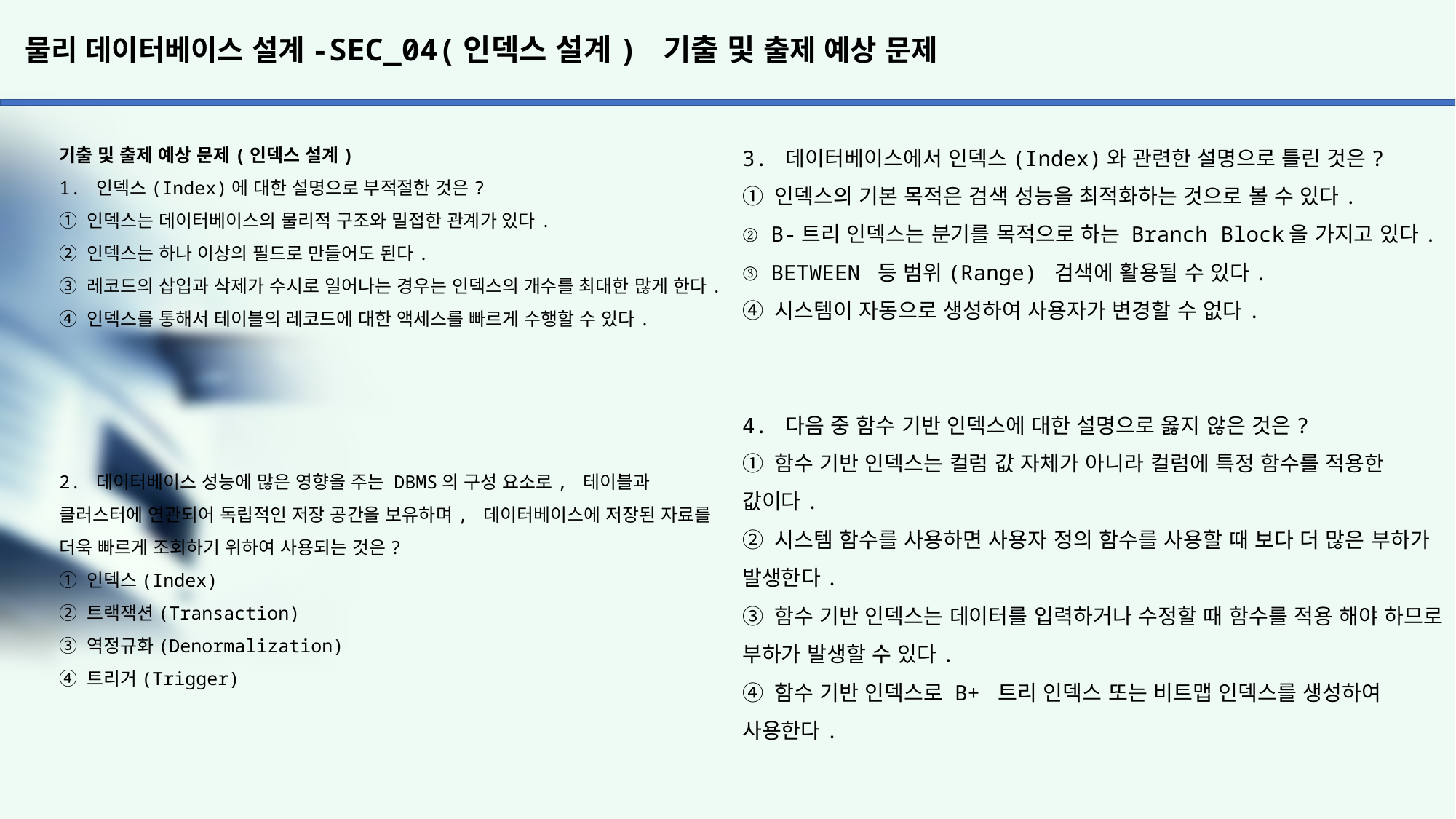

# 물리 데이터베이스 설계-SEC_04(인덱스 설계) 기출 및 출제 예상 문제
3. 데이터베이스에서 인덱스(Index)와 관련한 설명으로 틀린 것은?
① 인덱스의 기본 목적은 검색 성능을 최적화하는 것으로 볼 수 있다.
② B-트리 인덱스는 분기를 목적으로 하는 Branch Block을 가지고 있다.
③ BETWEEN 등 범위(Range) 검색에 활용될 수 있다.
④ 시스템이 자동으로 생성하여 사용자가 변경할 수 없다.

4. 다음 중 함수 기반 인덱스에 대한 설명으로 옳지 않은 것은?
① 함수 기반 인덱스는 컬럼 값 자체가 아니라 컬럼에 특정 함수를 적용한 값이다.
② 시스템 함수를 사용하면 사용자 정의 함수를 사용할 때 보다 더 많은 부하가 발생한다.
③ 함수 기반 인덱스는 데이터를 입력하거나 수정할 때 함수를 적용 해야 하므로 부하가 발생할 수 있다.
④ 함수 기반 인덱스로 B+ 트리 인덱스 또는 비트맵 인덱스를 생성하여 사용한다.
기출 및 출제 예상 문제(인덱스 설계)
1. 인덱스(Index)에 대한 설명으로 부적절한 것은?
① 인덱스는 데이터베이스의 물리적 구조와 밀접한 관계가 있다.
② 인덱스는 하나 이상의 필드로 만들어도 된다.
③ 레코드의 삽입과 삭제가 수시로 일어나는 경우는 인덱스의 개수를 최대한 많게 한다.
④ 인덱스를 통해서 테이블의 레코드에 대한 액세스를 빠르게 수행할 수 있다.

2. 데이터베이스 성능에 많은 영향을 주는 DBMS의 구성 요소로, 테이블과 클러스터에 연관되어 독립적인 저장 공간을 보유하며, 데이터베이스에 저장된 자료를 더욱 빠르게 조회하기 위하여 사용되는 것은?
① 인덱스(Index)
② 트랙잭션(Transaction)
③ 역정규화(Denormalization)
④ 트리거(Trigger)